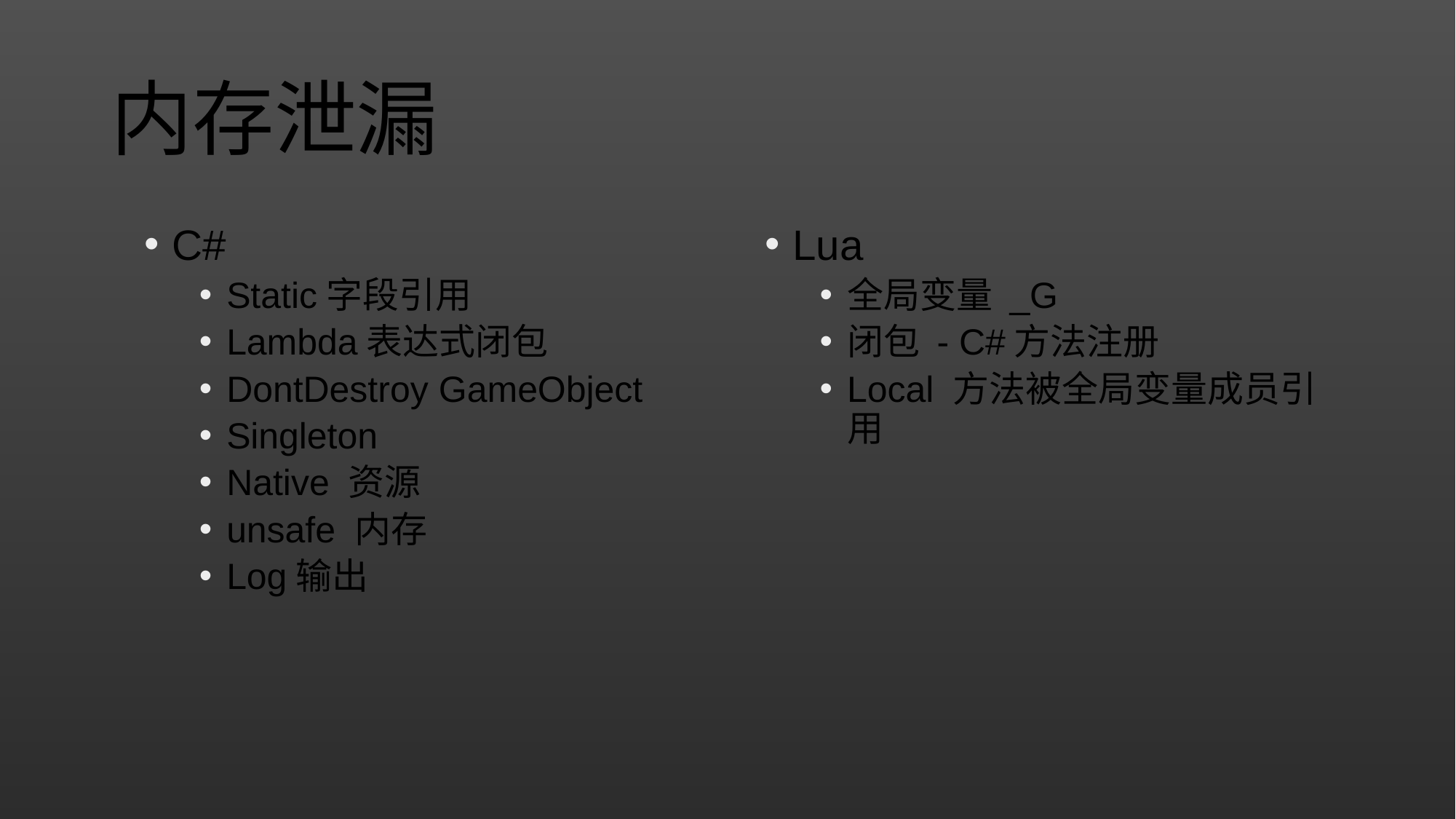

# 内存泄漏
C#
Static字段引用
Lambda表达式闭包
DontDestroy GameObject
Singleton
Native 资源
unsafe 内存
Log输出

Lua
全局变量 _G
闭包 - C#方法注册
Local 方法被全局变量成员引用